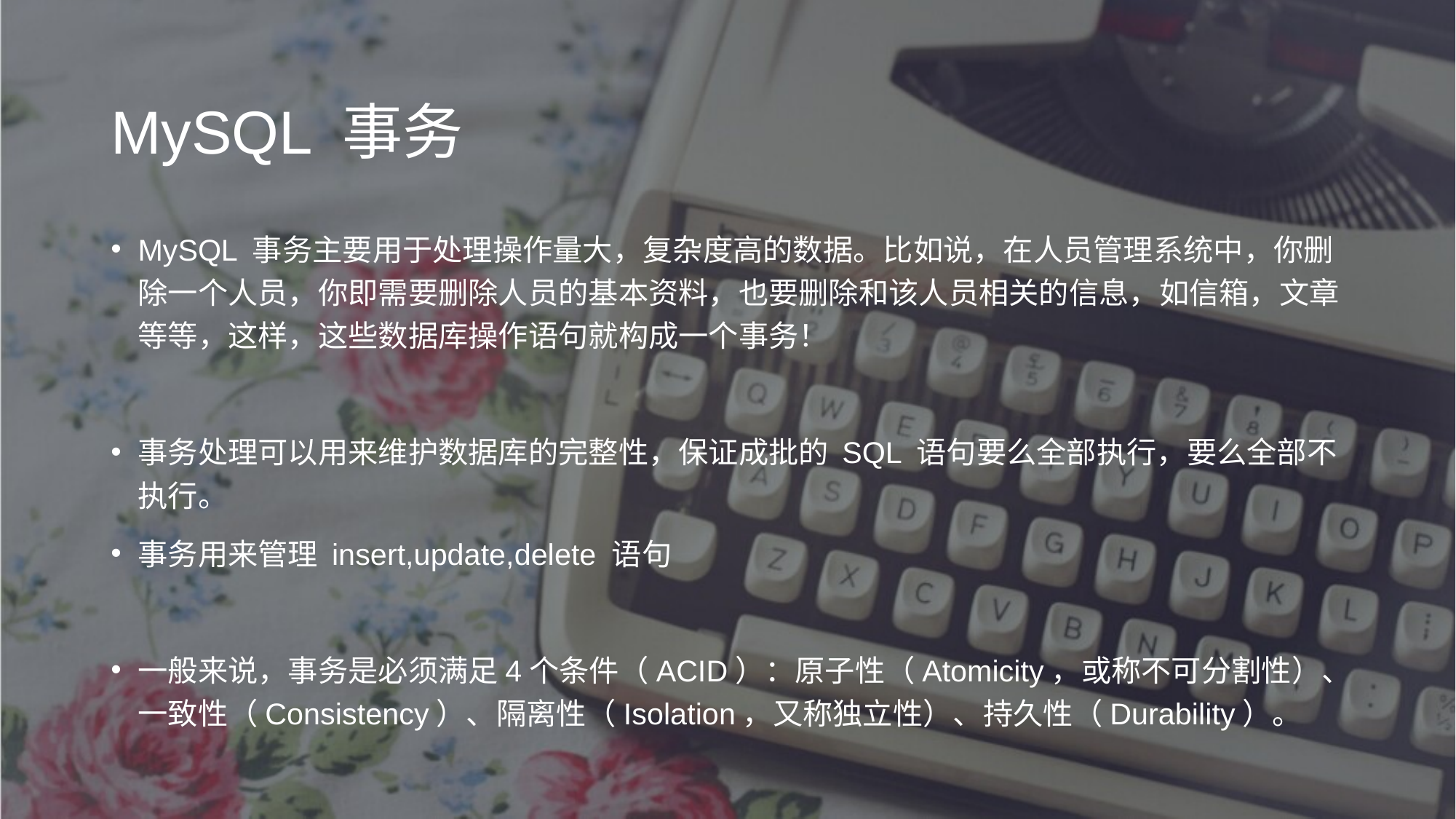

# MySQL 事务
MySQL 事务主要用于处理操作量大，复杂度高的数据。比如说，在人员管理系统中，你删除一个人员，你即需要删除人员的基本资料，也要删除和该人员相关的信息，如信箱，文章等等，这样，这些数据库操作语句就构成一个事务！

事务处理可以用来维护数据库的完整性，保证成批的 SQL 语句要么全部执行，要么全部不执行。
事务用来管理 insert,update,delete 语句

一般来说，事务是必须满足4个条件（ACID）：原子性（Atomicity，或称不可分割性）、一致性（Consistency）、隔离性（Isolation，又称独立性）、持久性（Durability）。